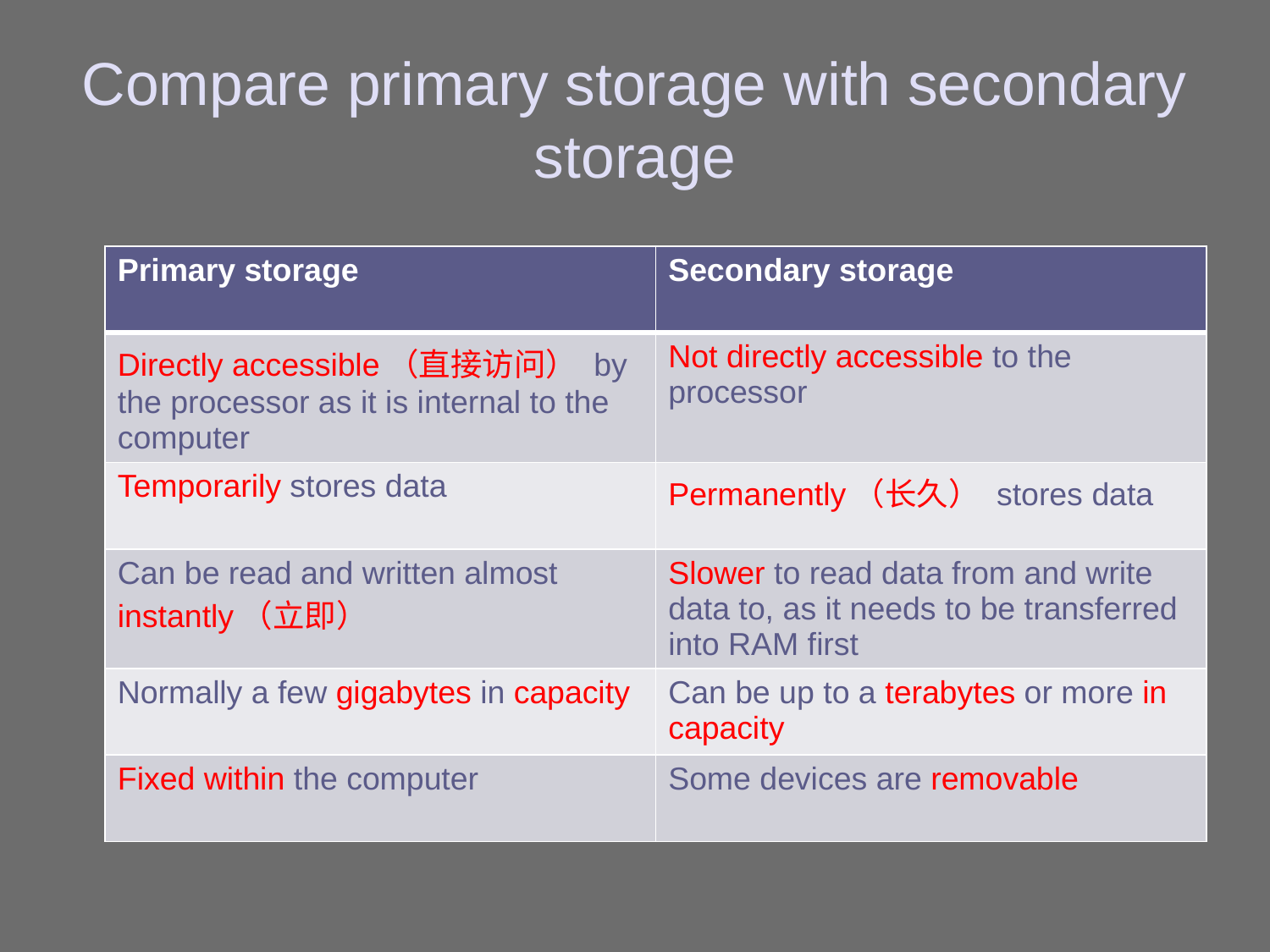

# Compare primary storage with secondary storage
| Primary storage | Secondary storage |
| --- | --- |
| Directly accessible（直接访问） by the processor as it is internal to the computer | Not directly accessible to the processor |
| Temporarily stores data | Permanently（长久） stores data |
| Can be read and written almost instantly（立即） | Slower to read data from and write data to, as it needs to be transferred into RAM first |
| Normally a few gigabytes in capacity | Can be up to a terabytes or more in capacity |
| Fixed within the computer | Some devices are removable |